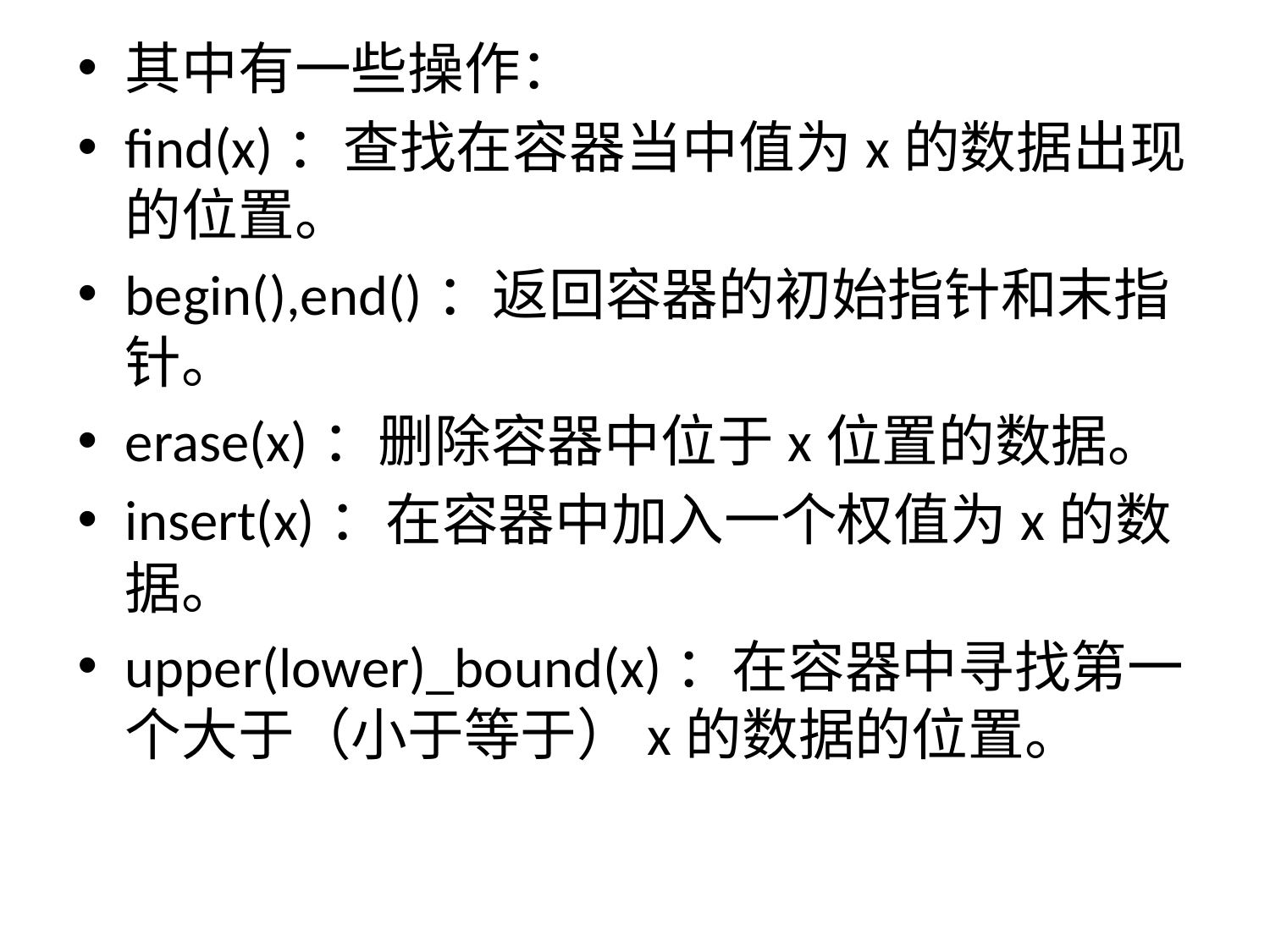

其中有一些操作：
find(x)：查找在容器当中值为x的数据出现的位置。
begin(),end()：返回容器的初始指针和末指针。
erase(x)：删除容器中位于x位置的数据。
insert(x)：在容器中加入一个权值为x的数据。
upper(lower)_bound(x)：在容器中寻找第一个大于（小于等于）x的数据的位置。